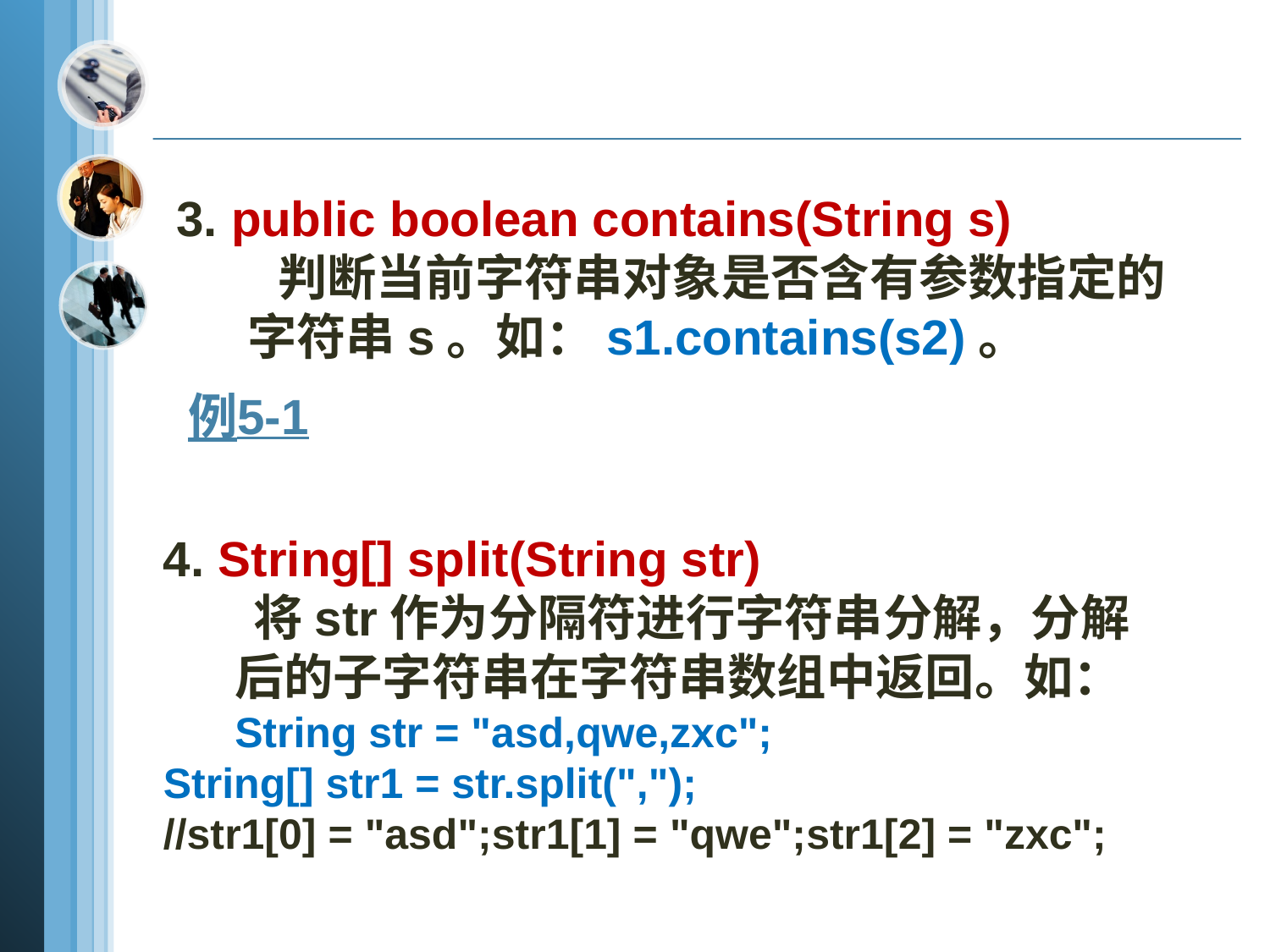

3. public boolean contains(String s)
        判断当前字符串对象是否含有参数指定的字符串s。如：s1.contains(s2)。
例5-1
4. String[] split(String str)
       将str作为分隔符进行字符串分解，分解后的子字符串在字符串数组中返回。如： String str = "asd,qwe,zxc";
String[] str1 = str.split(",");
//str1[0] = "asd";str1[1] = "qwe";str1[2] = "zxc";